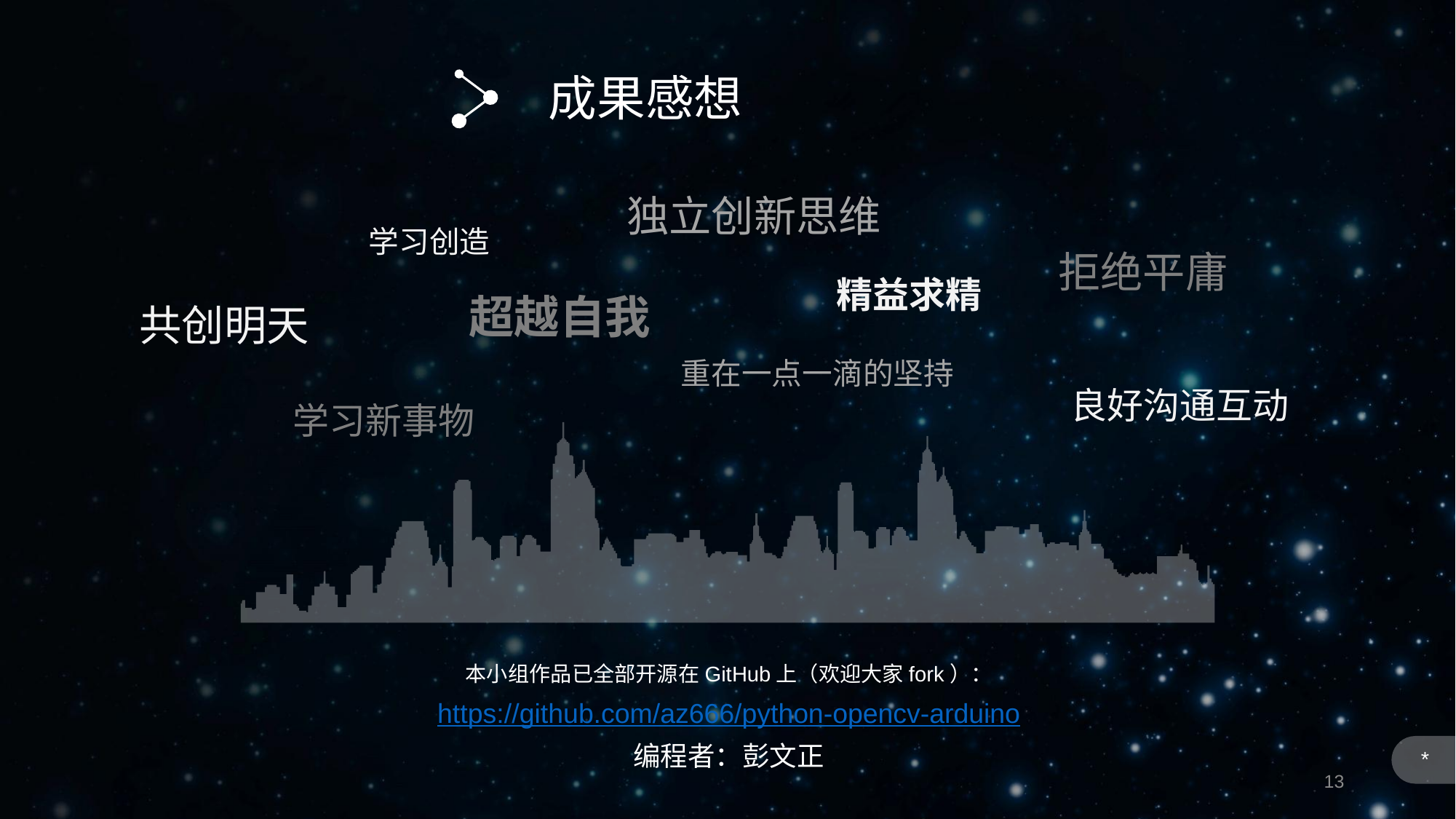

成果感想

独立创新思维
学习创造
拒绝平庸
精益求精
超越自我
共创明天
重在一点一滴的坚持
良好沟通互动
学习新事物

本小组作品已全部开源在GitHub上（欢迎大家fork）：
https://github.com/az666/python-opencv-arduino
编程者：彭文正

*
13